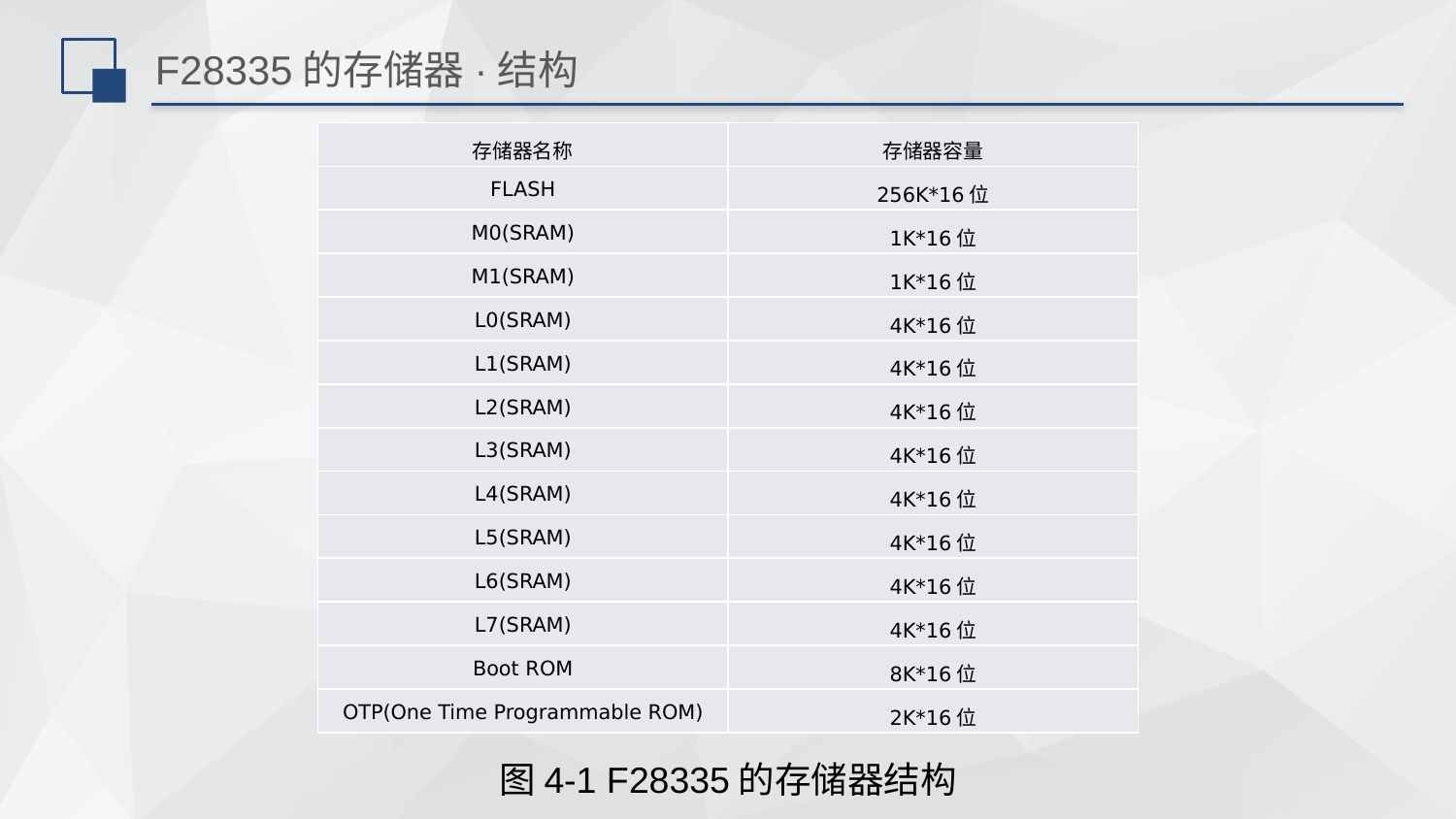

# F28335的存储器·结构
| 存储器名称 | 存储器容量 |
| --- | --- |
| FLASH | 256K\*16位 |
| M0(SRAM) | 1K\*16位 |
| M1(SRAM) | 1K\*16位 |
| L0(SRAM) | 4K\*16位 |
| L1(SRAM) | 4K\*16位 |
| L2(SRAM) | 4K\*16位 |
| L3(SRAM) | 4K\*16位 |
| L4(SRAM) | 4K\*16位 |
| L5(SRAM) | 4K\*16位 |
| L6(SRAM) | 4K\*16位 |
| L7(SRAM) | 4K\*16位 |
| Boot ROM | 8K\*16位 |
| OTP(One Time Programmable ROM) | 2K\*16位 |
图4-1 F28335的存储器结构